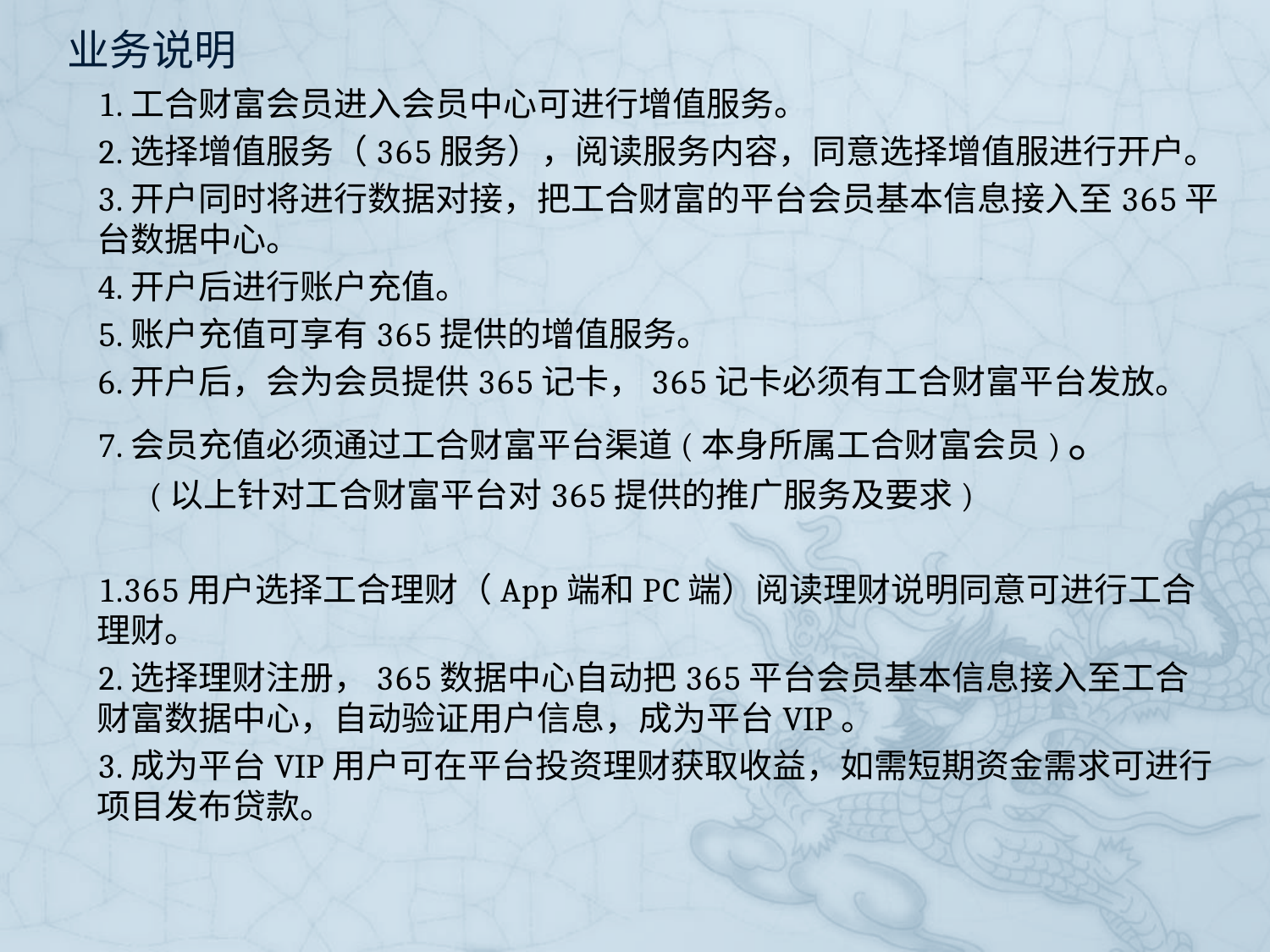

# 业务说明
1.工合财富会员进入会员中心可进行增值服务。
2.选择增值服务（365服务），阅读服务内容，同意选择增值服进行开户。
3.开户同时将进行数据对接，把工合财富的平台会员基本信息接入至365平台数据中心。
4.开户后进行账户充值。
5.账户充值可享有365提供的增值服务。
6.开户后，会为会员提供365记卡，365记卡必须有工合财富平台发放。
7.会员充值必须通过工合财富平台渠道(本身所属工合财富会员)。
       (以上针对工合财富平台对365提供的推广服务及要求)

1.365用户选择工合理财（App端和PC端）阅读理财说明同意可进行工合理财。
2.选择理财注册，365数据中心自动把365平台会员基本信息接入至工合财富数据中心，自动验证用户信息，成为平台VIP。
3.成为平台VIP用户可在平台投资理财获取收益，如需短期资金需求可进行项目发布贷款。